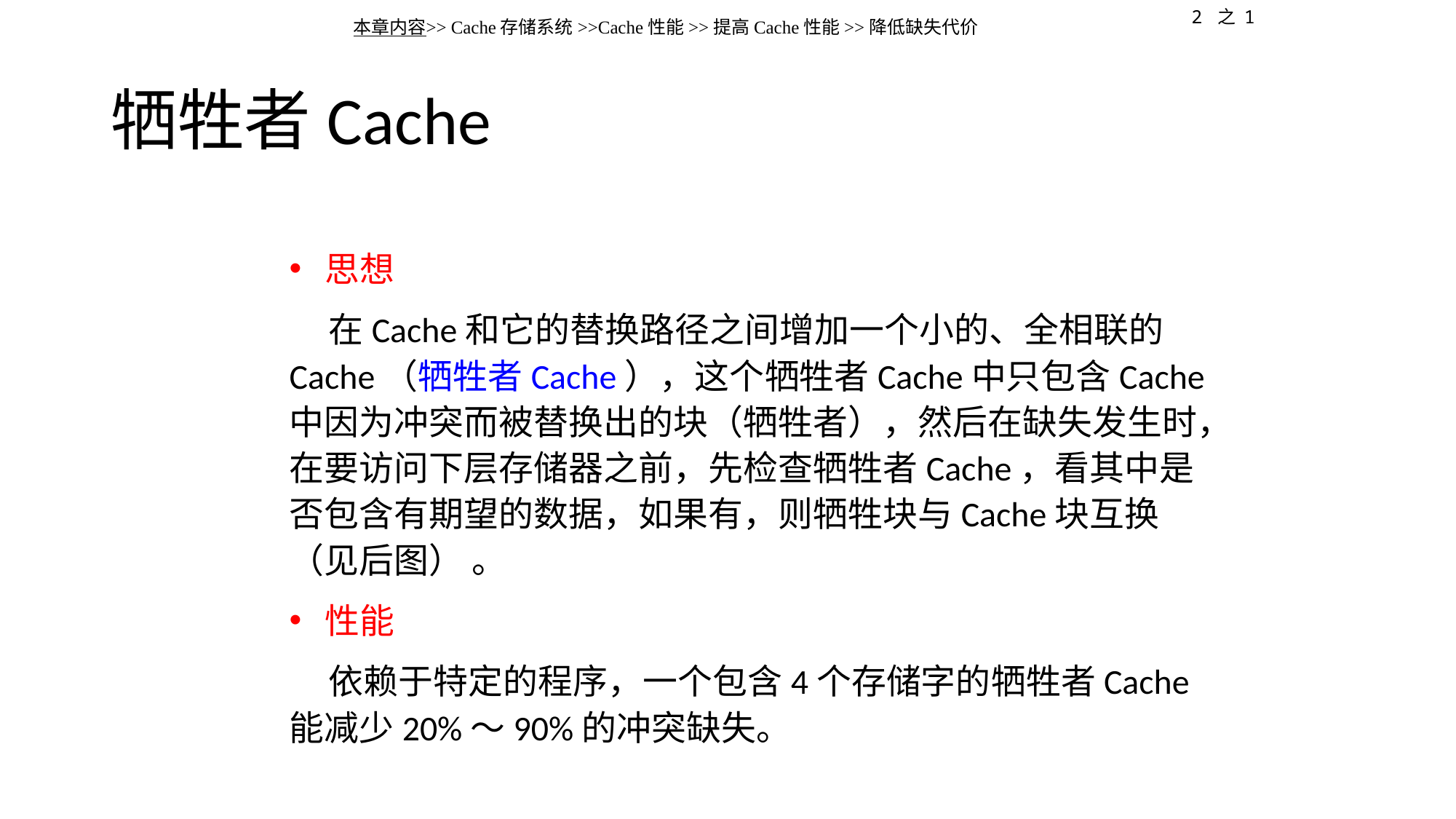

2 之 1
本章内容>> Cache存储系统>>Cache性能>>提高Cache性能>>降低缺失代价
# 牺牲者Cache
  思想
    在Cache和它的替换路径之间增加一个小的、全相联的Cache（牺牲者Cache），这个牺牲者Cache中只包含Cache中因为冲突而被替换出的块（牺牲者），然后在缺失发生时，在要访问下层存储器之前，先检查牺牲者Cache，看其中是否包含有期望的数据，如果有，则牺牲块与Cache块互换（见后图） 。
  性能
    依赖于特定的程序，一个包含4个存储字的牺牲者Cache能减少20%～90%的冲突缺失。